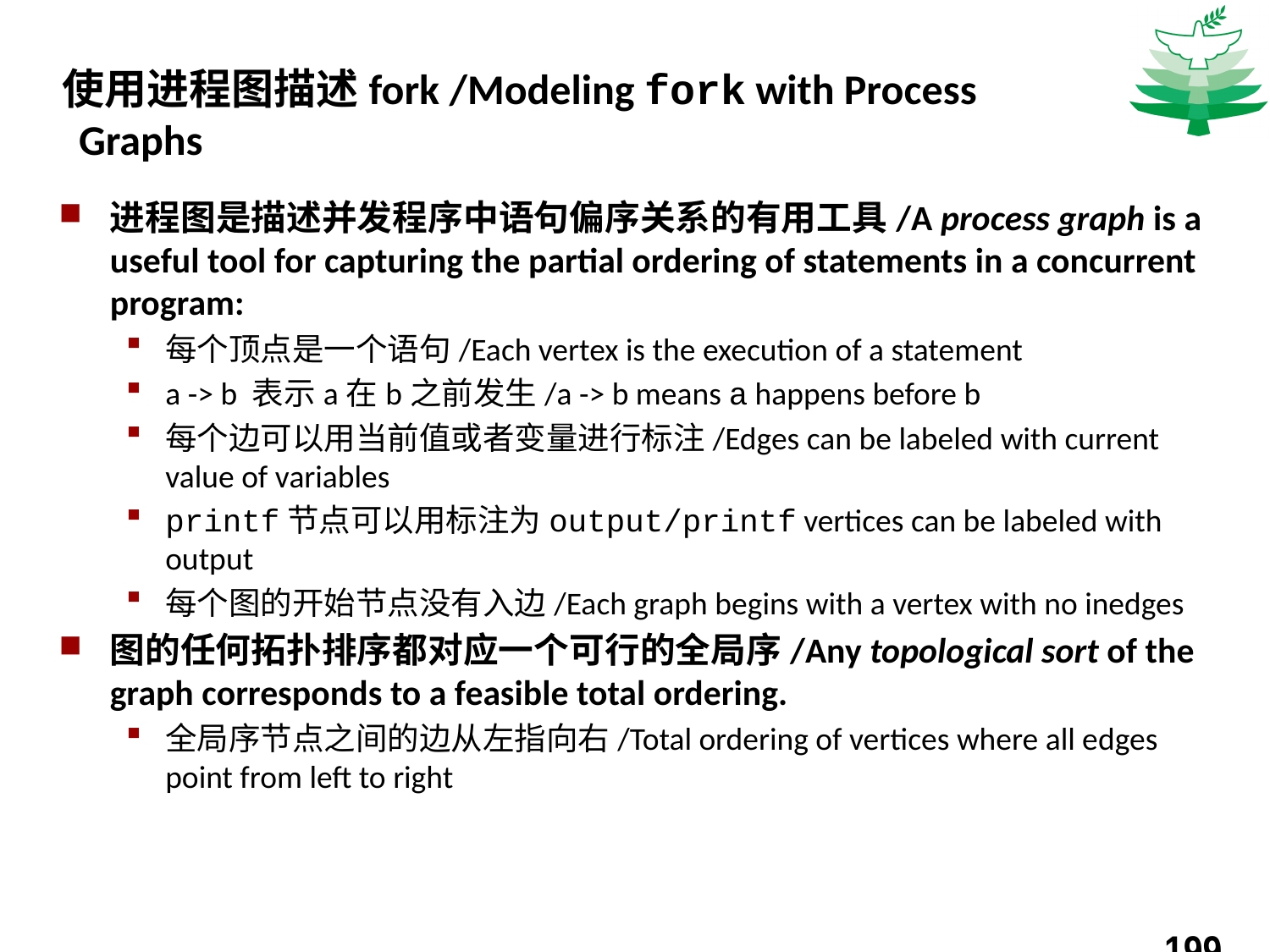

# 使用进程图描述fork /Modeling fork with Process Graphs
进程图是描述并发程序中语句偏序关系的有用工具/A process graph is a useful tool for capturing the partial ordering of statements in a concurrent program:
每个顶点是一个语句/Each vertex is the execution of a statement
a -> b 表示a在b之前发生/a -> b means a happens before b
每个边可以用当前值或者变量进行标注/Edges can be labeled with current value of variables
printf节点可以用标注为output/printf vertices can be labeled with output
每个图的开始节点没有入边/Each graph begins with a vertex with no inedges
图的任何拓扑排序都对应一个可行的全局序/Any topological sort of the graph corresponds to a feasible total ordering.
全局序节点之间的边从左指向右/Total ordering of vertices where all edges point from left to right